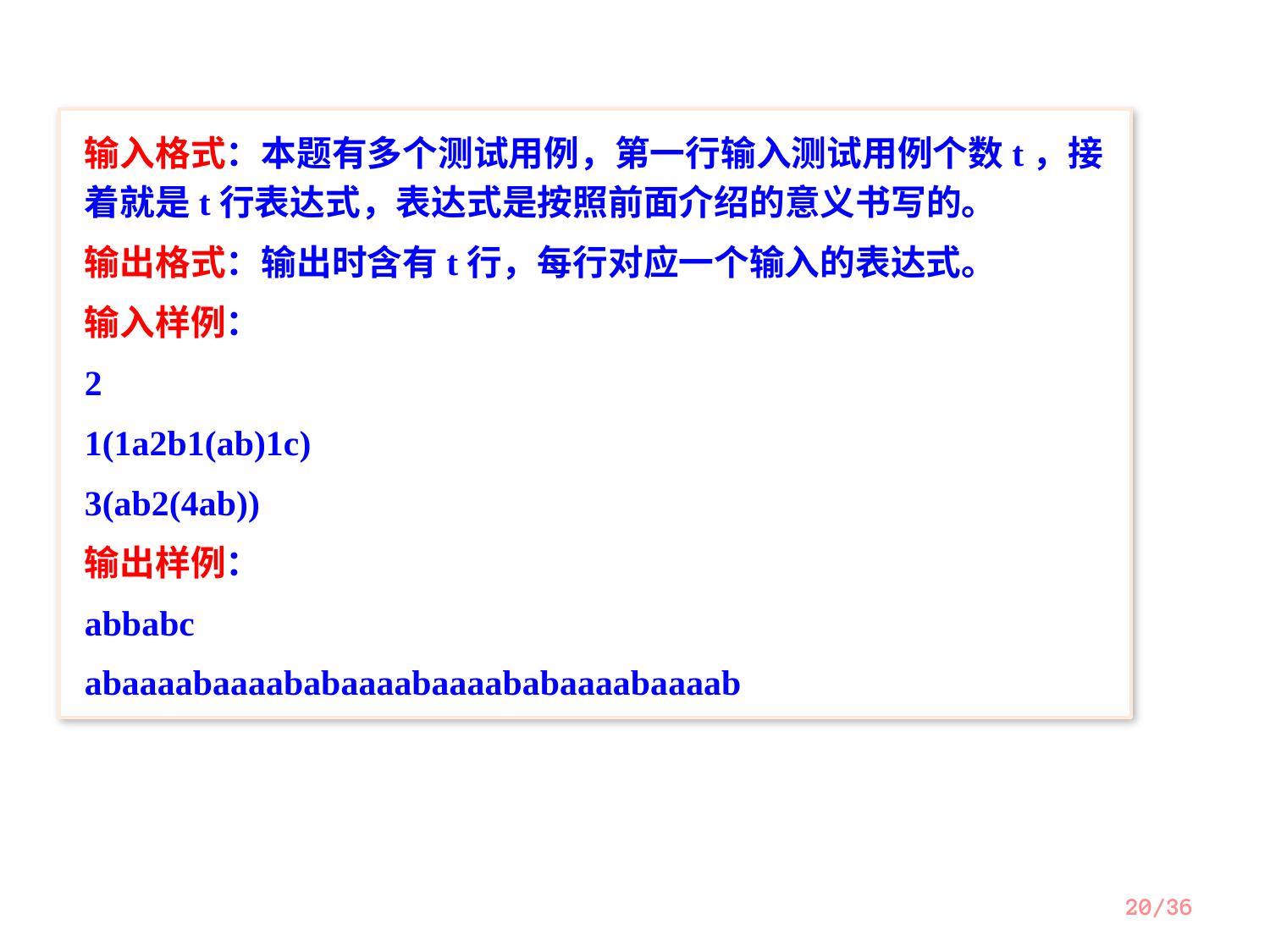

输入格式：本题有多个测试用例，第一行输入测试用例个数t，接着就是t行表达式，表达式是按照前面介绍的意义书写的。
输出格式：输出时含有t行，每行对应一个输入的表达式。
输入样例：
2
1(1a2b1(ab)1c)
3(ab2(4ab))
输出样例：
abbabc
abaaaabaaaababaaaabaaaababaaaabaaaab
20/36